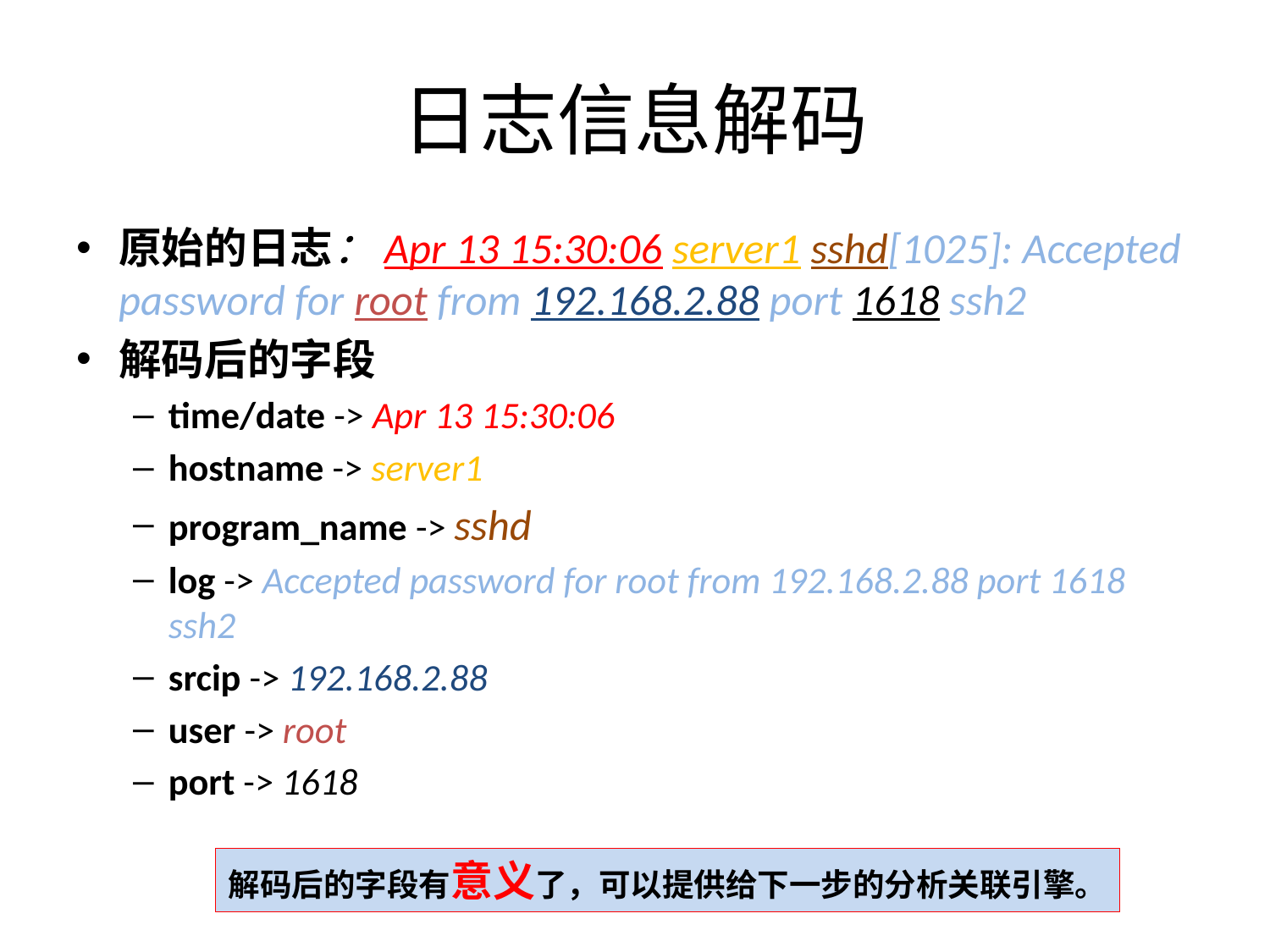

# 日志信息解码
原始的日志：Apr 13 15:30:06 server1 sshd[1025]: Accepted password for root from 192.168.2.88 port 1618 ssh2
解码后的字段
time/date -> Apr 13 15:30:06
hostname -> server1
program_name -> sshd
log -> Accepted password for root from 192.168.2.88 port 1618 ssh2
srcip -> 192.168.2.88
user -> root
port -> 1618
解码后的字段有意义了，可以提供给下一步的分析关联引擎。